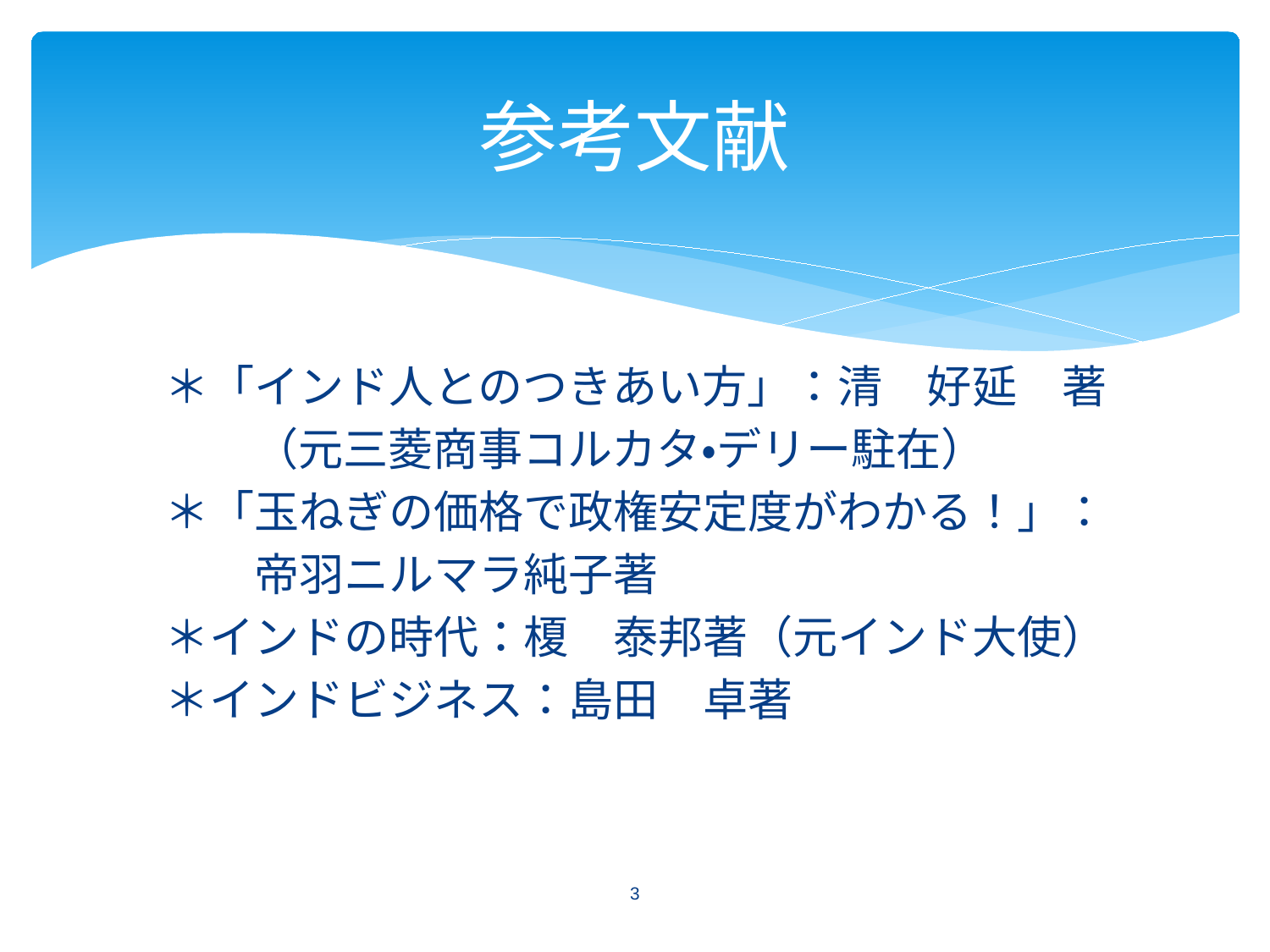

# 参考文献
＊「インド人とのつきあい方」：清　好延　著
        （元三菱商事コルカタ・デリー駐在）
＊「玉ねぎの価格で政権安定度がわかる！」：
　　帝羽ニルマラ純子著
＊インドの時代：榎　泰邦著（元インド大使）
＊インドビジネス：島田　卓著

3